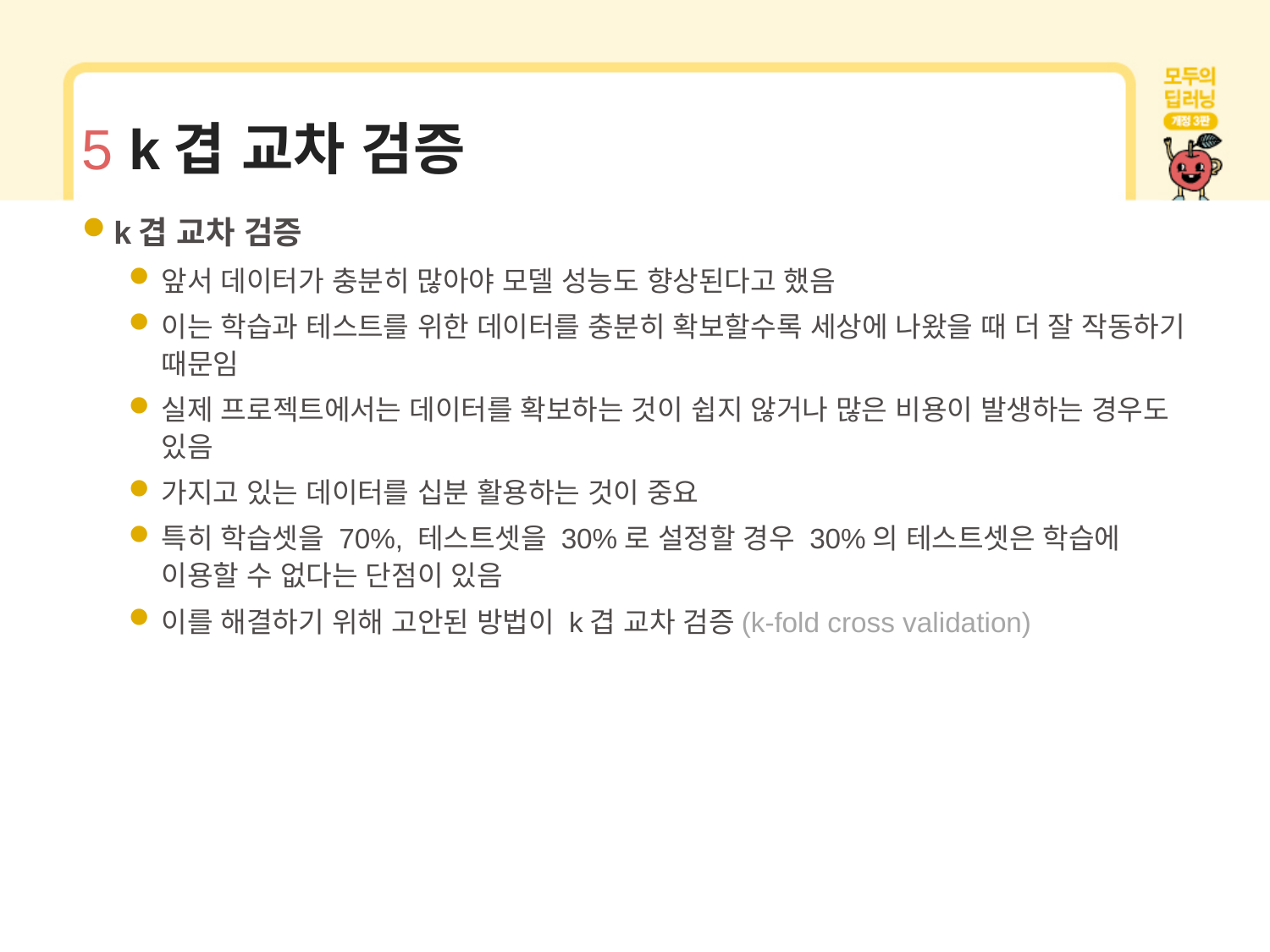

# 5 k겹 교차 검증
k겹 교차 검증
앞서 데이터가 충분히 많아야 모델 성능도 향상된다고 했음
이는 학습과 테스트를 위한 데이터를 충분히 확보할수록 세상에 나왔을 때 더 잘 작동하기 때문임
실제 프로젝트에서는 데이터를 확보하는 것이 쉽지 않거나 많은 비용이 발생하는 경우도 있음
가지고 있는 데이터를 십분 활용하는 것이 중요
특히 학습셋을 70%, 테스트셋을 30%로 설정할 경우 30%의 테스트셋은 학습에 이용할 수 없다는 단점이 있음
이를 해결하기 위해 고안된 방법이 k겹 교차 검증(k-fold cross validation)